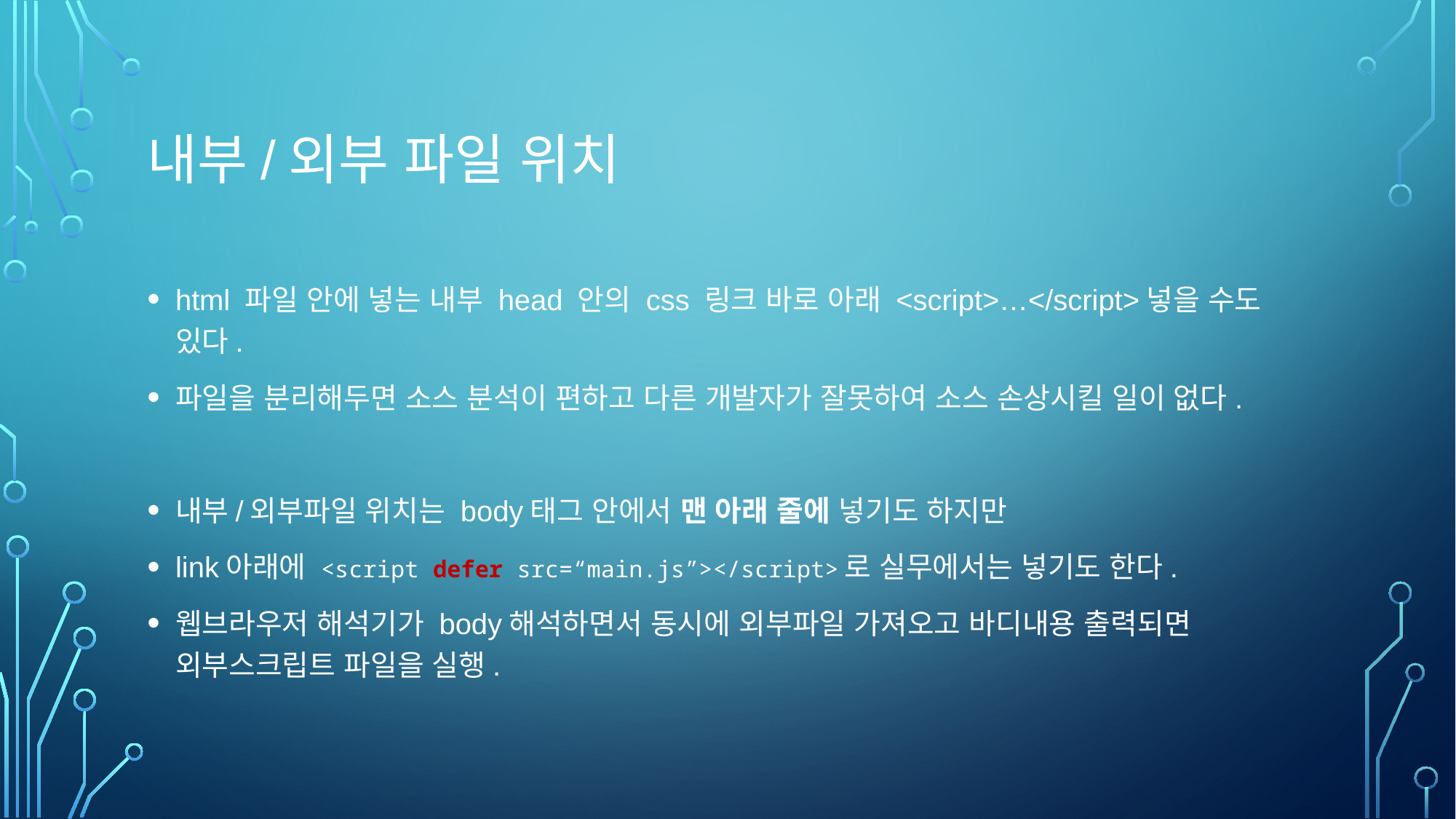

# 내부/외부 파일 위치
html 파일 안에 넣는 내부 head 안의 css 링크 바로 아래 <script>…</script>넣을 수도 있다.
파일을 분리해두면 소스 분석이 편하고 다른 개발자가 잘못하여 소스 손상시킬 일이 없다.

내부/외부파일 위치는 body태그 안에서 맨 아래 줄에 넣기도 하지만
link아래에 <script defer src=“main.js”></script>로 실무에서는 넣기도 한다.
웹브라우저 해석기가 body해석하면서 동시에 외부파일 가져오고 바디내용 출력되면 외부스크립트 파일을 실행.